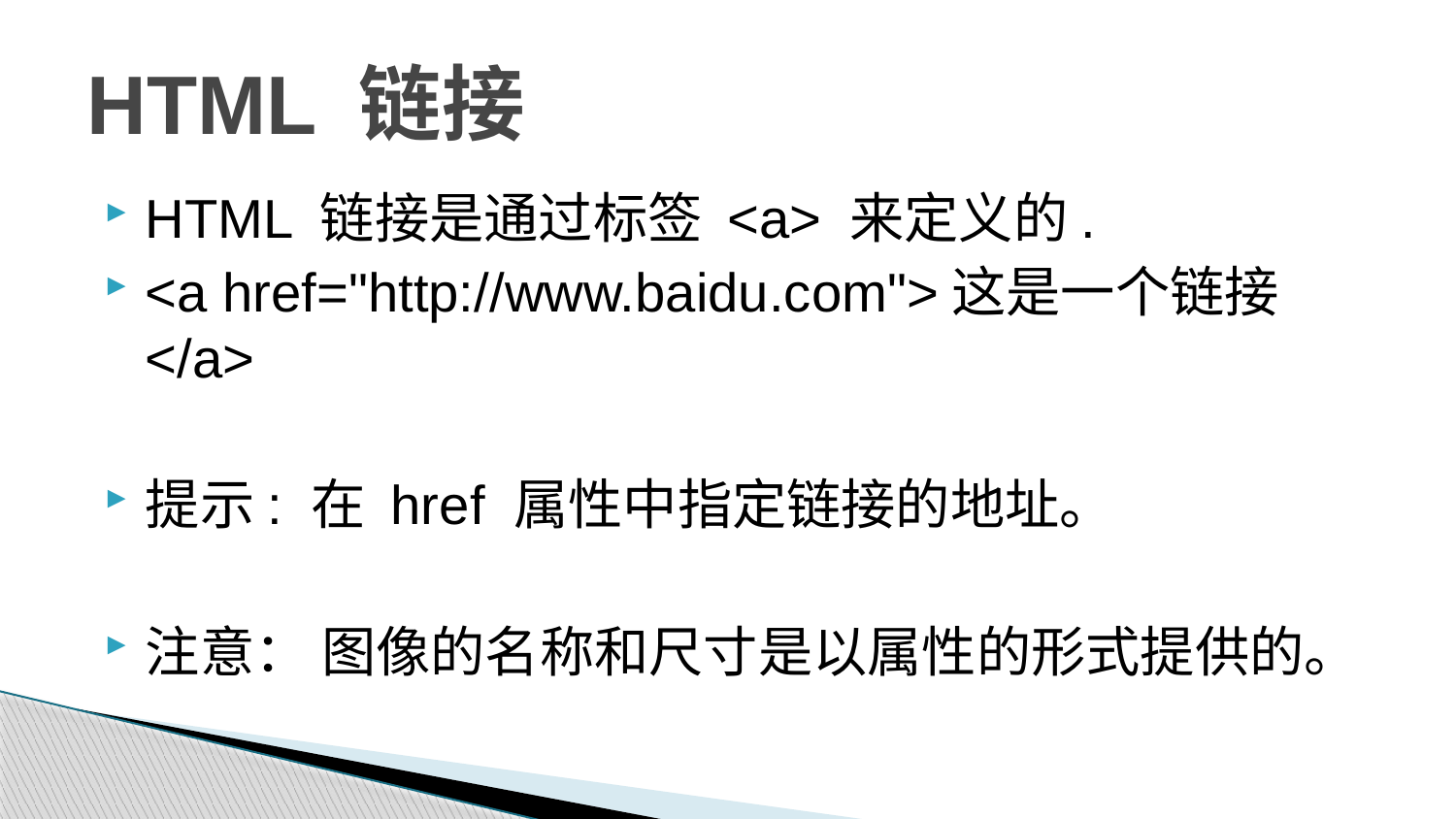

# HTML 链接
HTML 链接是通过标签 <a> 来定义的.
<a href="http://www.baidu.com">这是一个链接</a>

提示: 在 href 属性中指定链接的地址。

注意： 图像的名称和尺寸是以属性的形式提供的。